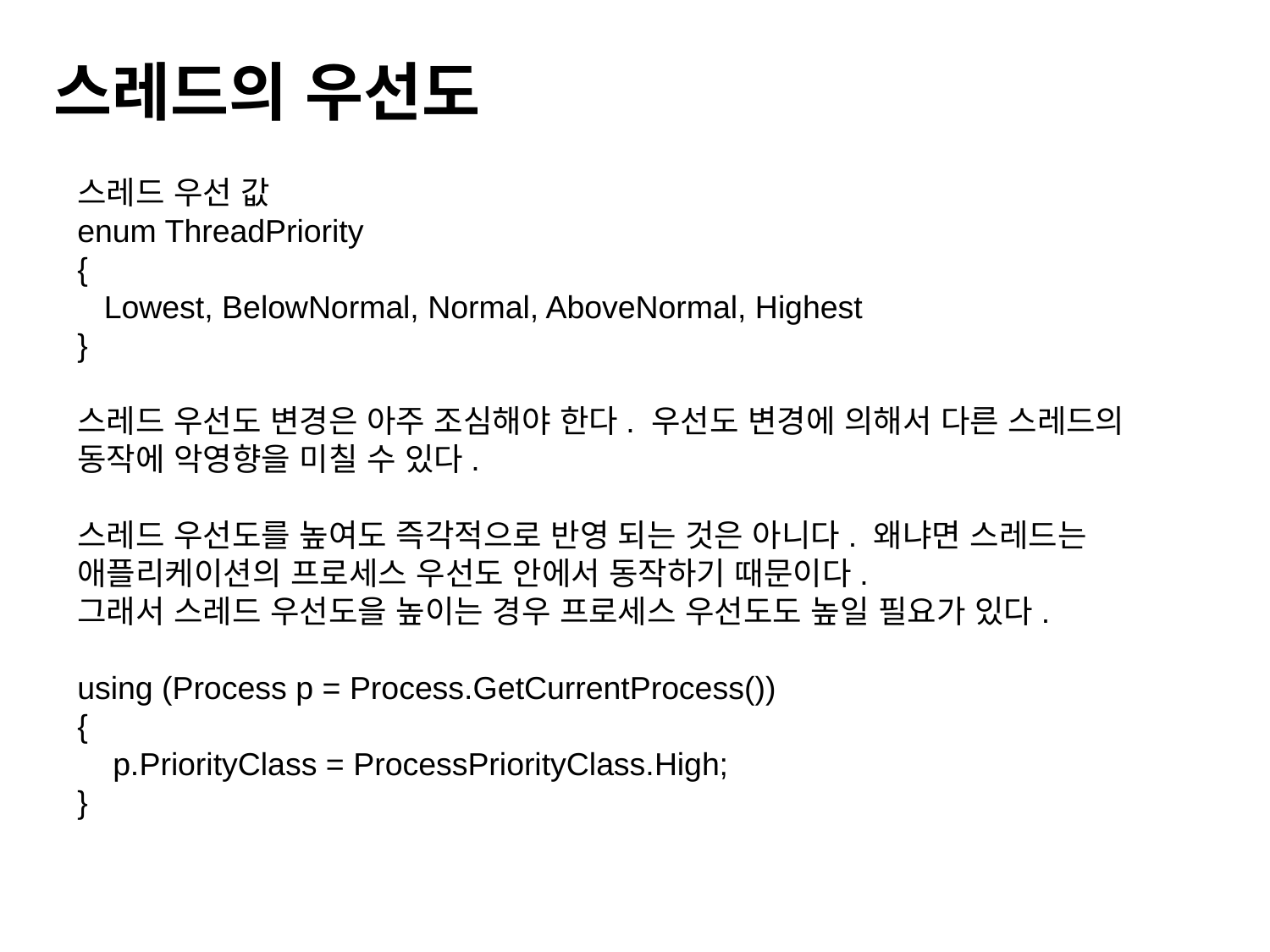

스레드의 우선도
스레드 우선 값
enum ThreadPriority
{
   Lowest, BelowNormal, Normal, AboveNormal, Highest
}

스레드 우선도 변경은 아주 조심해야 한다. 우선도 변경에 의해서 다른 스레드의 동작에 악영향을 미칠 수 있다.

스레드 우선도를 높여도 즉각적으로 반영 되는 것은 아니다. 왜냐면 스레드는 애플리케이션의 프로세스 우선도 안에서 동작하기 때문이다.
그래서 스레드 우선도을 높이는 경우 프로세스 우선도도 높일 필요가 있다.

using (Process p = Process.GetCurrentProcess())
{
    p.PriorityClass = ProcessPriorityClass.High;
}